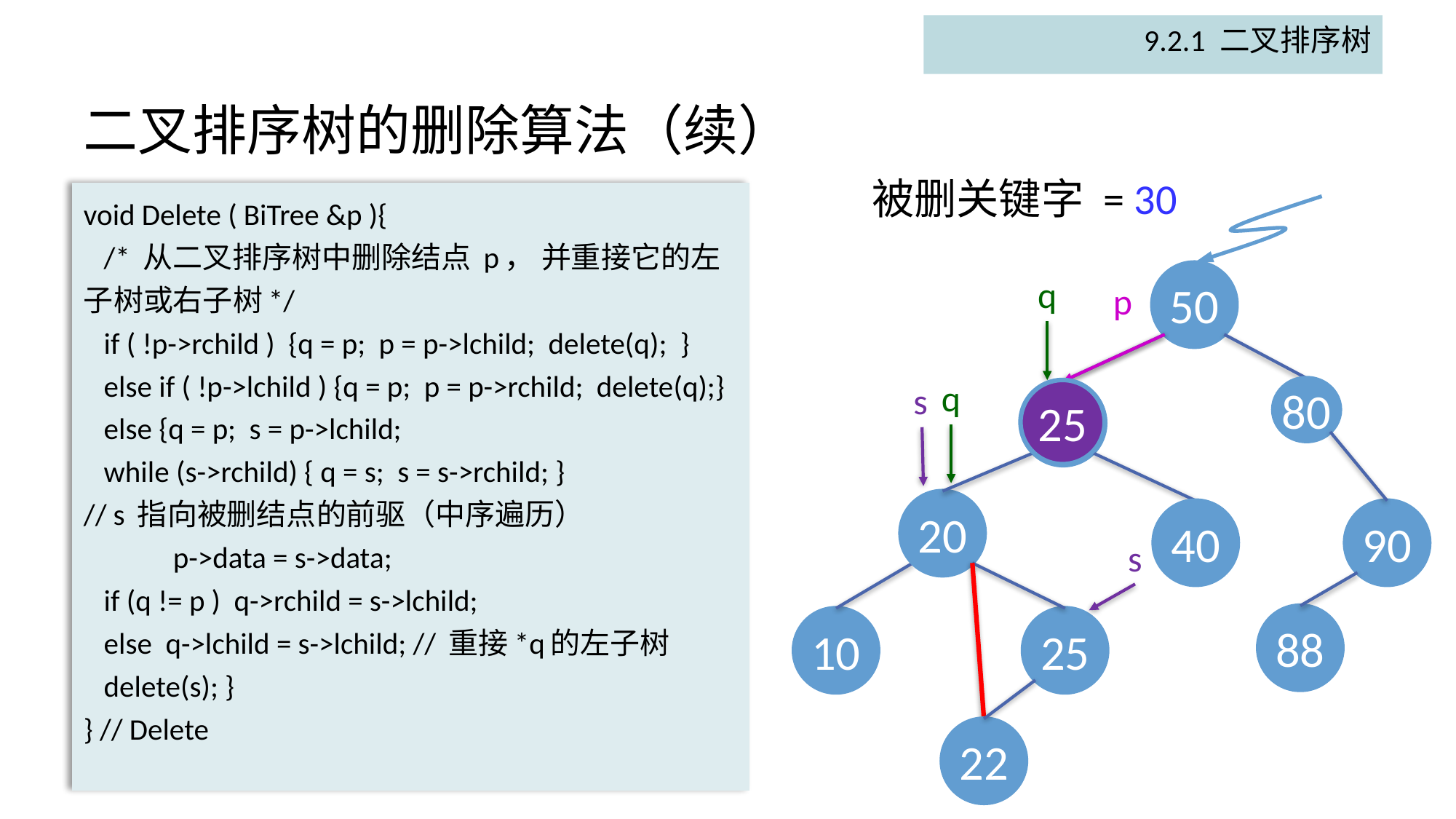

9.2.1 二叉排序树
# 二叉排序树的删除算法（续）
被删关键字 = 30
void Delete ( BiTree &p ){
   /* 从二叉排序树中删除结点 p， 并重接它的左子树或右子树*/
   if ( !p->rchild )  {q = p;  p = p->lchild;  delete(q);  }
   else if ( !p->lchild ) {q = p;  p = p->rchild;  delete(q);}
   else {q = p;  s = p->lchild;
   while (s->rchild) { q = s;  s = s->rchild; }
// s 指向被删结点的前驱（中序遍历）
	p->data = s->data;
   if (q != p )  q->rchild = s->lchild;
   else  q->lchild = s->lchild; // 重接*q的左子树
   delete(s); }
} // Delete

50
q
p
q
s
80
25
30
20
40
90
s
88
10
25
22